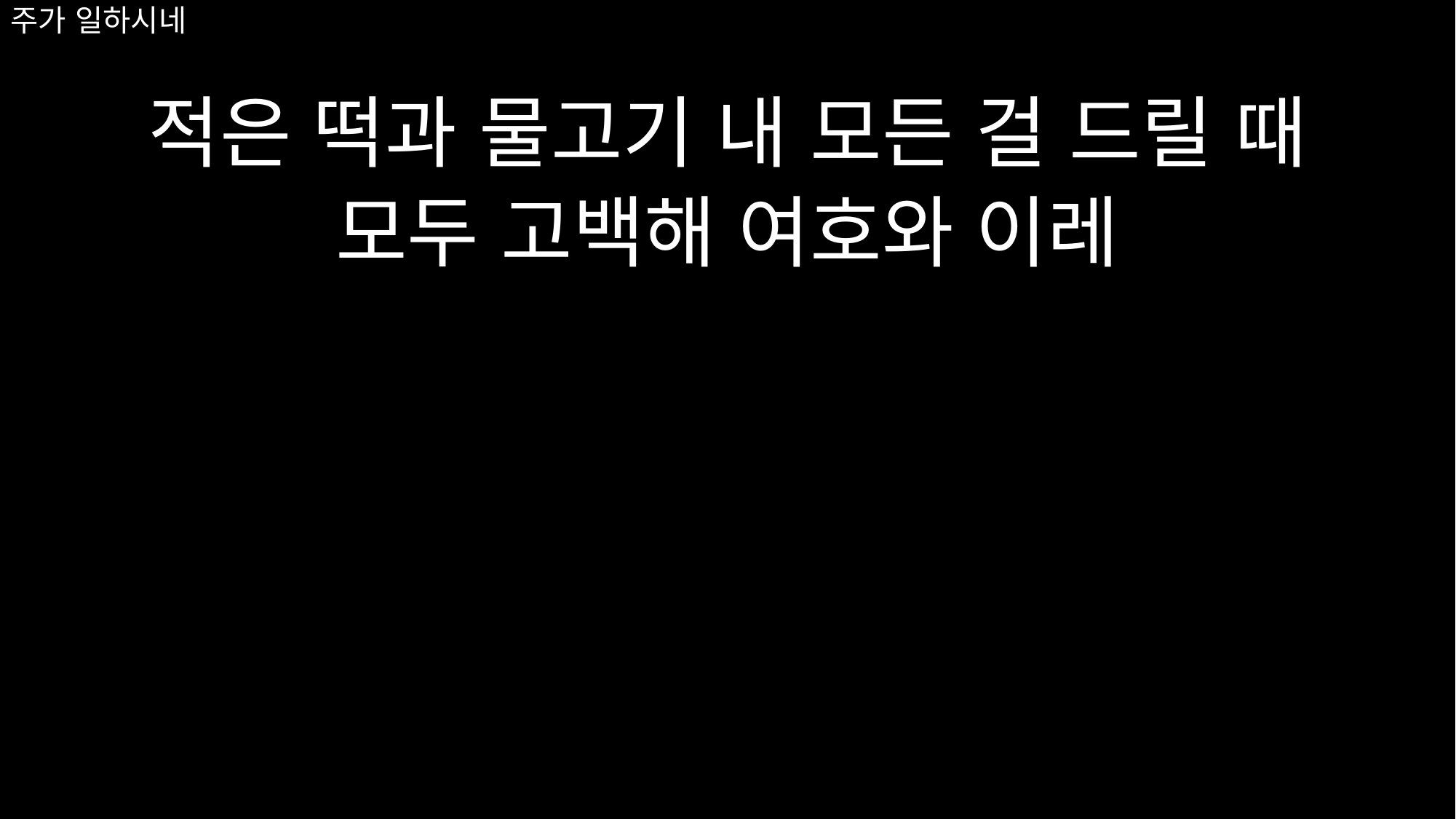

# 주가 일하시네
적은 떡과 물고기 내 모든 걸 드릴 때
모두 고백해 여호와 이레